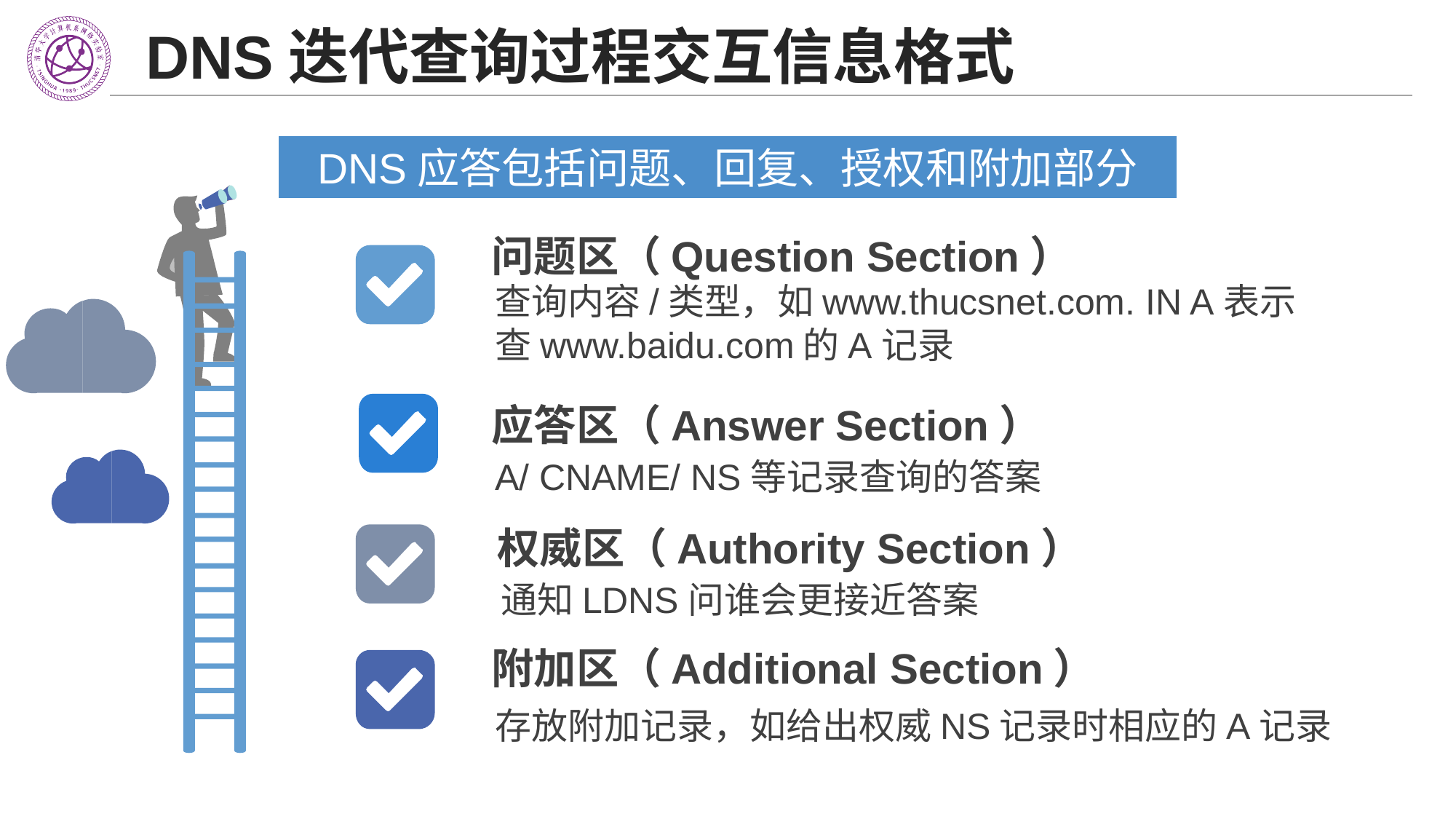

# DNS迭代查询过程交互信息格式
DNS应答包括问题、回复、授权和附加部分

问题区（Question Section）
查询内容/类型，如www.thucsnet.com. IN A表示查www.baidu.com的A记录

应答区（Answer Section）
A/ CNAME/ NS等记录查询的答案

权威区（Authority Section）
通知LDNS问谁会更接近答案

附加区（Additional Section）
存放附加记录，如给出权威NS记录时相应的A记录